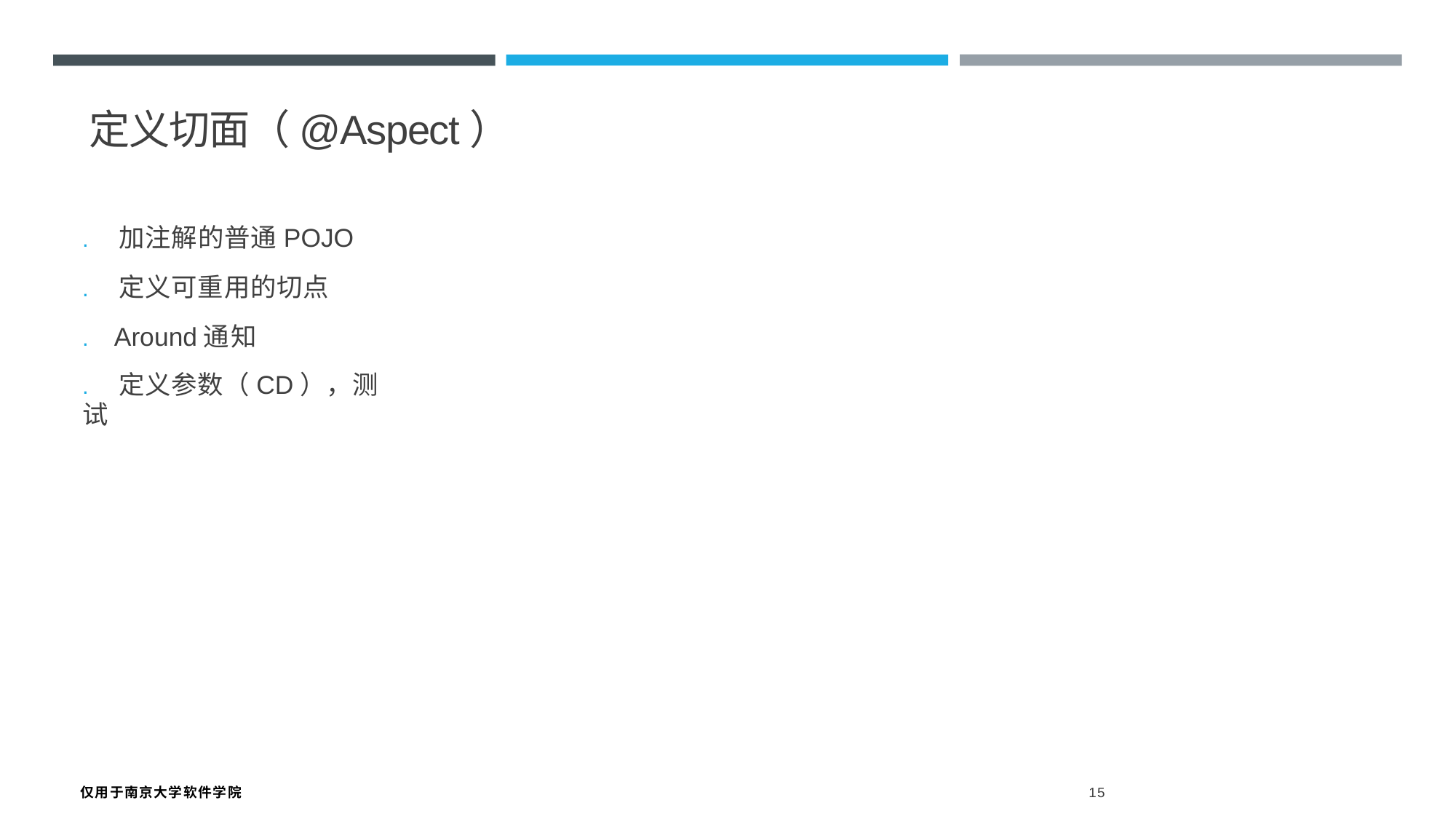

定义切面（@Aspect）

.   加注解的普通POJO
.   定义可重用的切点
.   Around通知

.   定义参数（CD），测试

仅用于南京大学软件学院                                                                                                                                                                                                                                                                                15